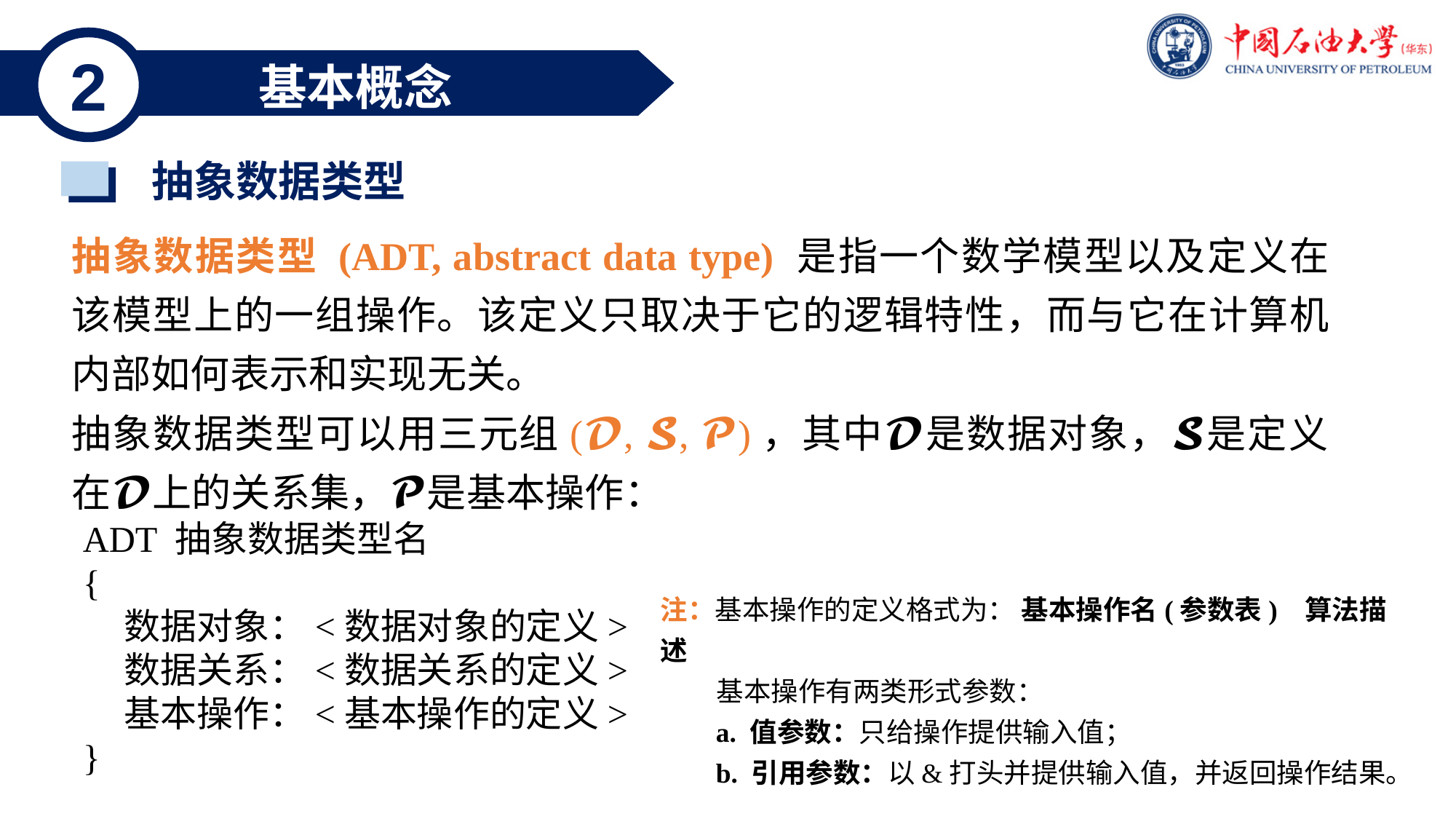

2
基本概念
抽象数据类型

抽象数据类型 (ADT, abstract data type) 是指一个数学模型以及定义在该模型上的一组操作。该定义只取决于它的逻辑特性，而与它在计算机内部如何表示和实现无关。
抽象数据类型可以用三元组(𝓓, 𝓢, 𝓟)，其中𝓓是数据对象，𝓢是定义在𝓓上的关系集，𝓟是基本操作：
ADT 抽象数据类型名
{
    数据对象：<数据对象的定义>
    数据关系：<数据关系的定义>
    基本操作：<基本操作的定义>
}
注：基本操作的定义格式为： 基本操作名(参数表)   算法描述
        基本操作有两类形式参数：
        a. 值参数：只给操作提供输入值；
        b. 引用参数：以&打头并提供输入值，并返回操作结果。